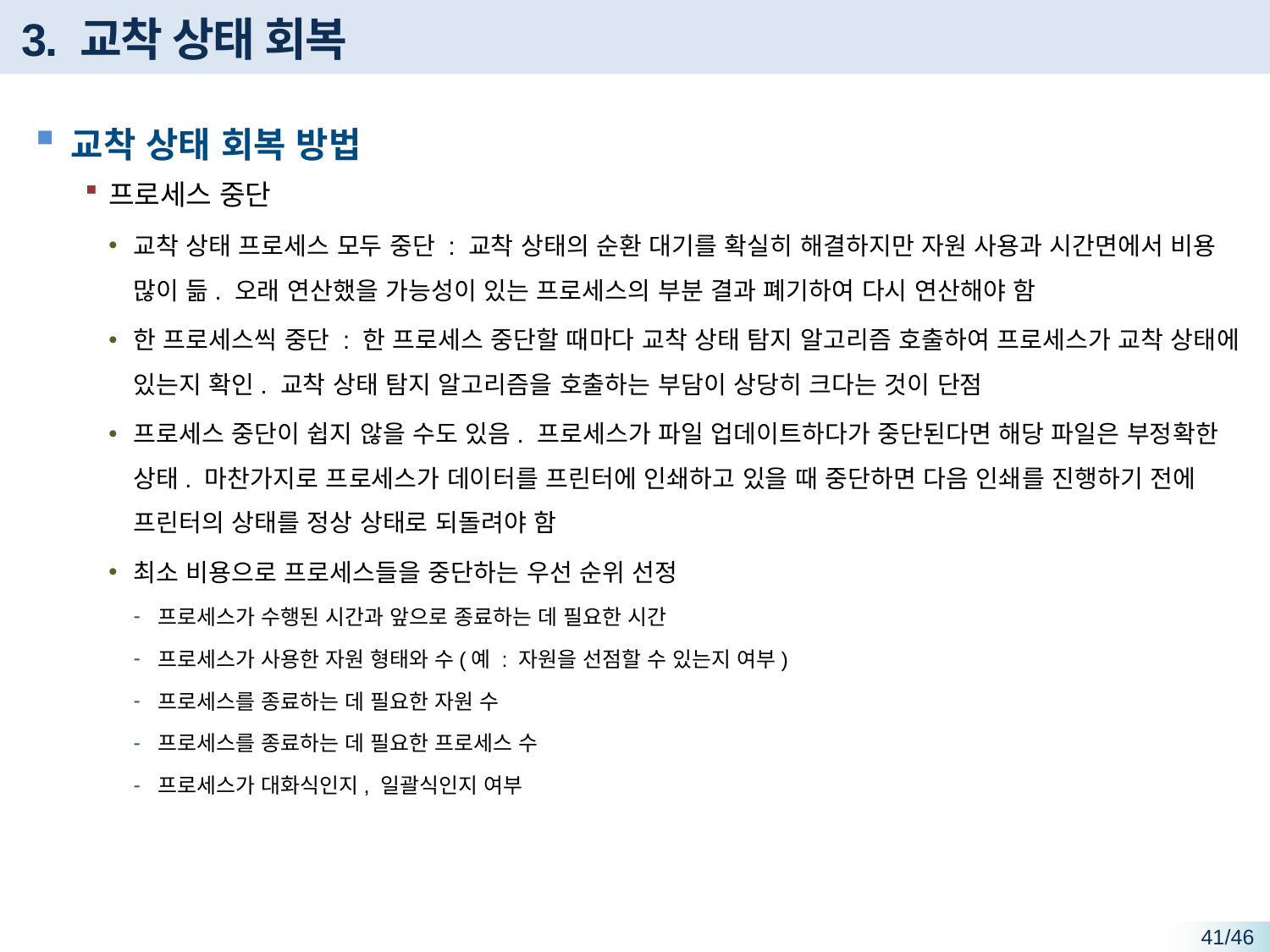

# 3. 교착 상태 회복
교착 상태 회복 방법
프로세스 중단
교착 상태 프로세스 모두 중단 : 교착 상태의 순환 대기를 확실히 해결하지만 자원 사용과 시간면에서 비용 많이 듦. 오래 연산했을 가능성이 있는 프로세스의 부분 결과 폐기하여 다시 연산해야 함
한 프로세스씩 중단 : 한 프로세스 중단할 때마다 교착 상태 탐지 알고리즘 호출하여 프로세스가 교착 상태에 있는지 확인. 교착 상태 탐지 알고리즘을 호출하는 부담이 상당히 크다는 것이 단점
프로세스 중단이 쉽지 않을 수도 있음. 프로세스가 파일 업데이트하다가 중단된다면 해당 파일은 부정확한 상태. 마찬가지로 프로세스가 데이터를 프린터에 인쇄하고 있을 때 중단하면 다음 인쇄를 진행하기 전에 프린터의 상태를 정상 상태로 되돌려야 함
최소 비용으로 프로세스들을 중단하는 우선 순위 선정
프로세스가 수행된 시간과 앞으로 종료하는 데 필요한 시간
프로세스가 사용한 자원 형태와 수(예 : 자원을 선점할 수 있는지 여부)
프로세스를 종료하는 데 필요한 자원 수
프로세스를 종료하는 데 필요한 프로세스 수
프로세스가 대화식인지, 일괄식인지 여부